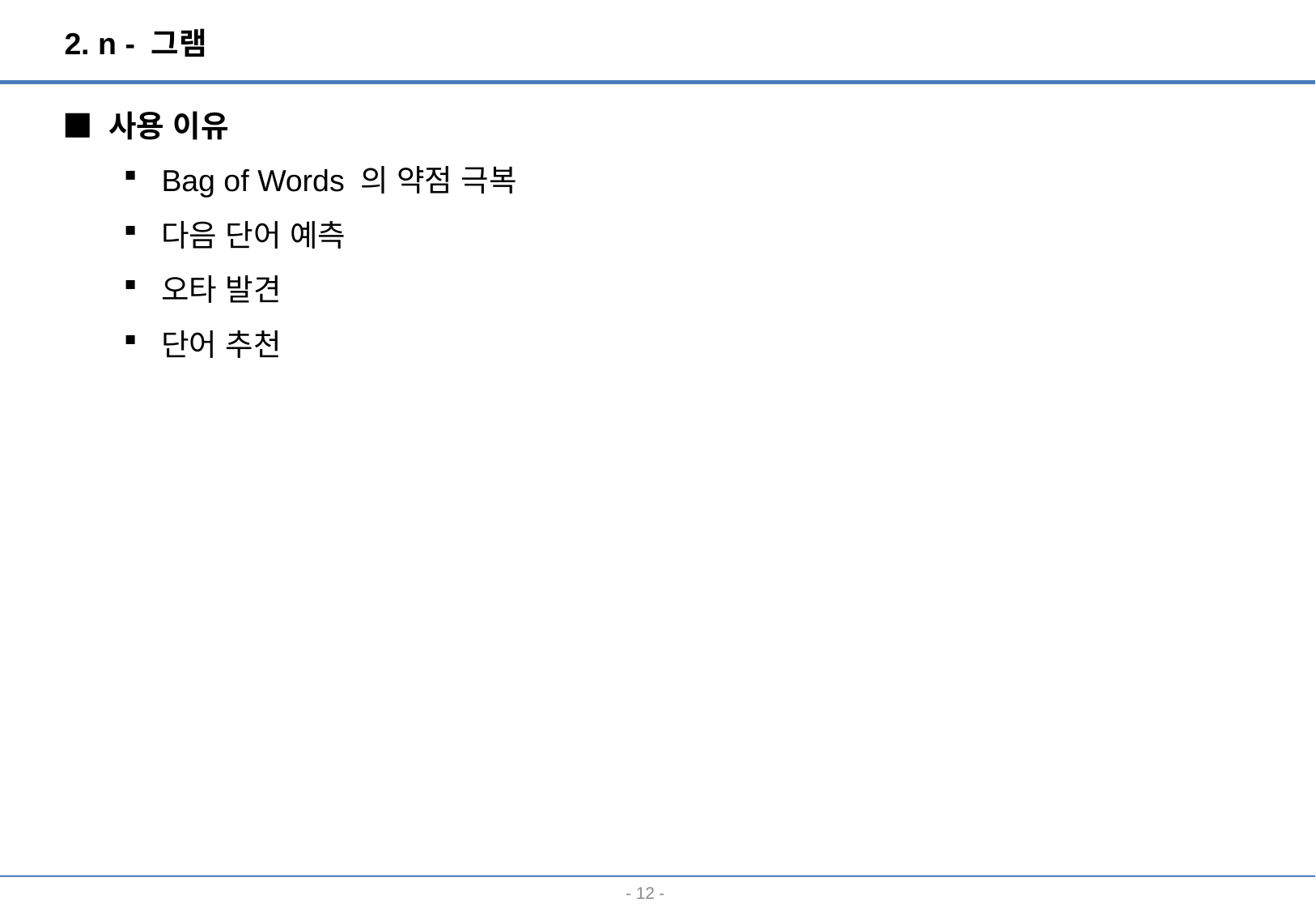

2. n - 그램
■ 사용 이유
Bag of Words 의 약점 극복
다음 단어 예측
오타 발견
단어 추천
- 12 -